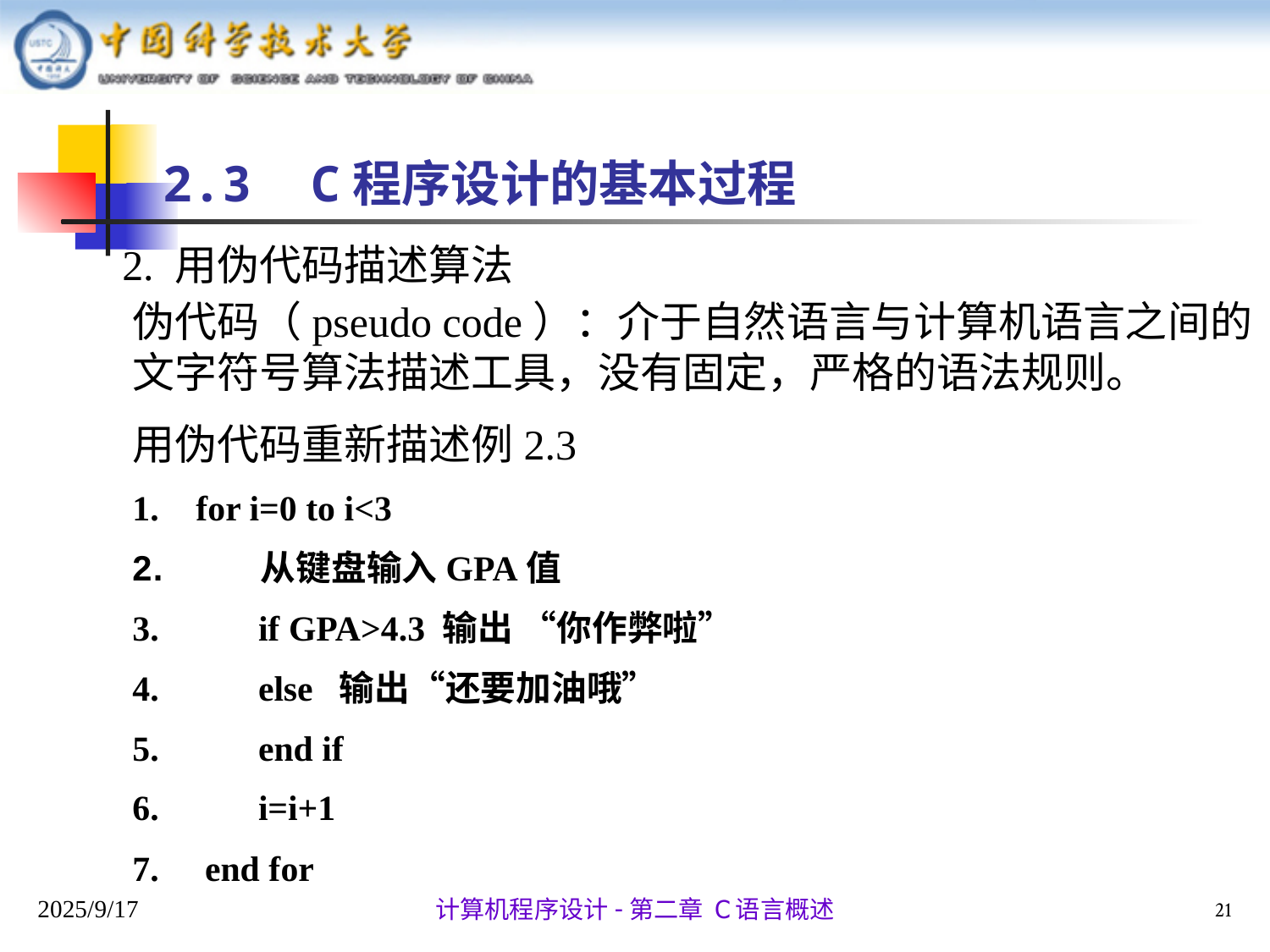

2.3  C程序设计的基本过程
2. 用伪代码描述算法
伪代码（pseudo code）：介于自然语言与计算机语言之间的文字符号算法描述工具，没有固定，严格的语法规则。
用伪代码重新描述例2.3
for i=0 to i<3
       从键盘输入GPA值
       if GPA>4.3 输出 “你作弊啦”
       else  输出“还要加油哦”
       end if
       i=i+1
 end for
2025/9/17
21
计算机程序设计-第二章 C语言概述